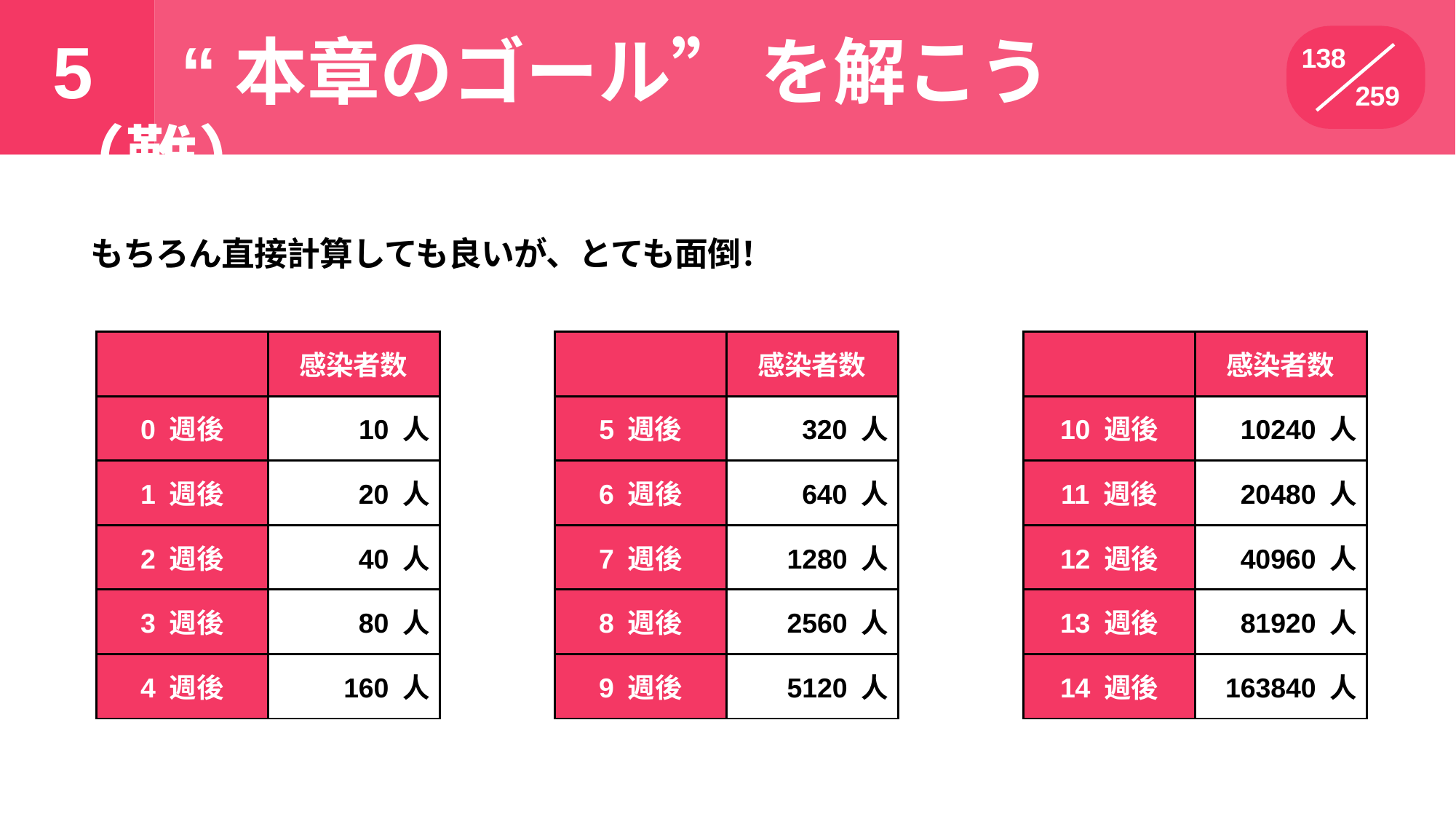

# 5	“本章のゴール” を解こう（難）
138
259
もちろん直接計算しても良いが、とても面倒！
|  | 感染者数 |
| --- | --- |
| 0 週後 | 10 人 |
| 1 週後 | 20 人 |
| 2 週後 | 40 人 |
| 3 週後 | 80 人 |
| 4 週後 | 160 人 |
|  | 感染者数 |
| --- | --- |
| 5 週後 | 320 人 |
| 6 週後 | 640 人 |
| 7 週後 | 1280 人 |
| 8 週後 | 2560 人 |
| 9 週後 | 5120 人 |
|  | 感染者数 |
| --- | --- |
| 10 週後 | 10240 人 |
| 11 週後 | 20480 人 |
| 12 週後 | 40960 人 |
| 13 週後 | 81920 人 |
| 14 週後 | 163840 人 |